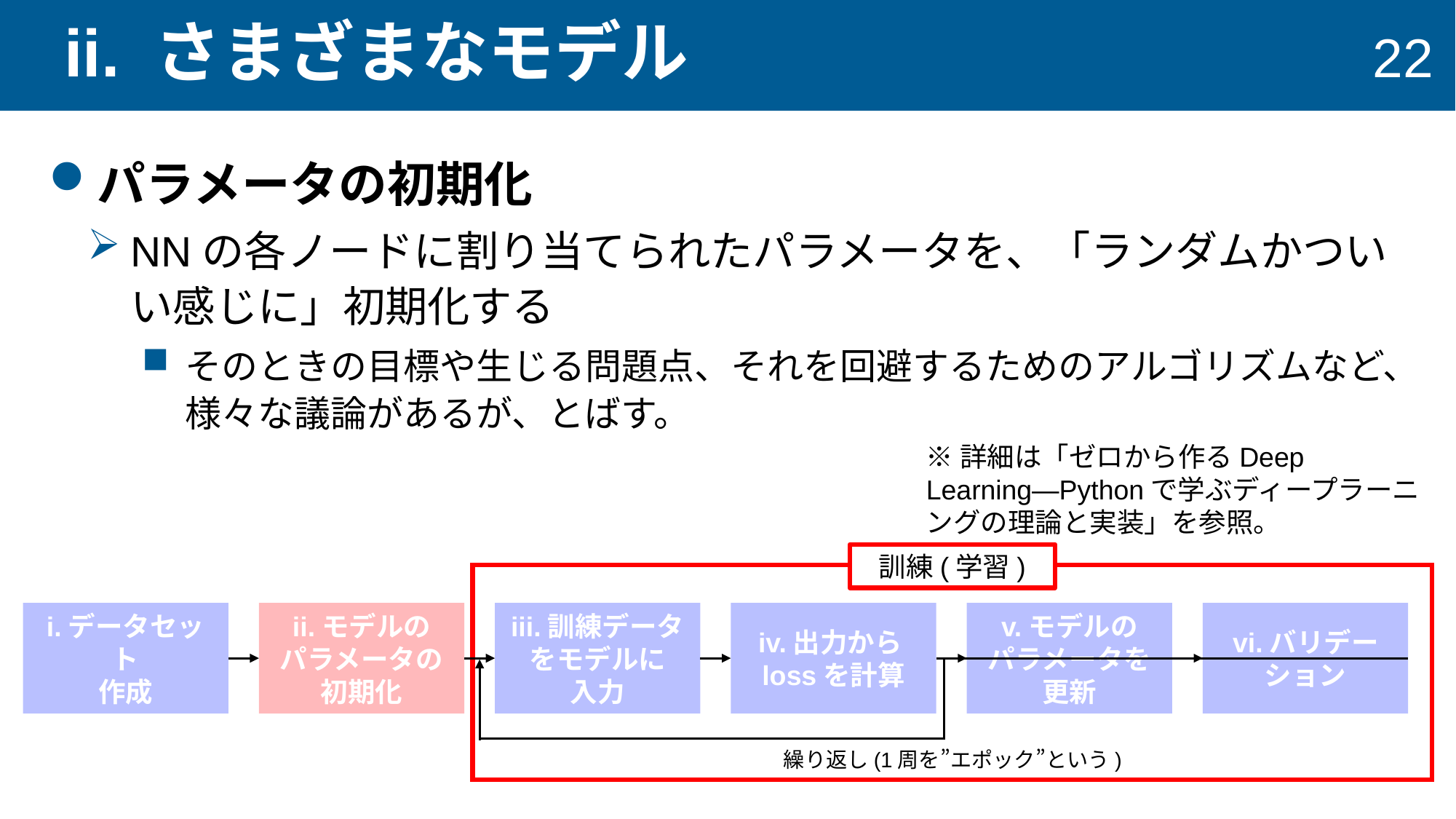

# ii. さまざまなモデル
22
パラメータの初期化
NNの各ノードに割り当てられたパラメータを、「ランダムかついい感じに」初期化する
そのときの目標や生じる問題点、それを回避するためのアルゴリズムなど、様々な議論があるが、とばす。
※詳細は「ゼロから作るDeep Learning―Pythonで学ぶディープラーニングの理論と実装」を参照。
訓練(学習)

vi.バリデーション
iv.出力からlossを計算
v.モデルの
パラメータを更新
i.データセット
作成
ii.モデルの
パラメータの
初期化
iii.訓練データ
をモデルに
入力
繰り返し(1周を”エポック”という)